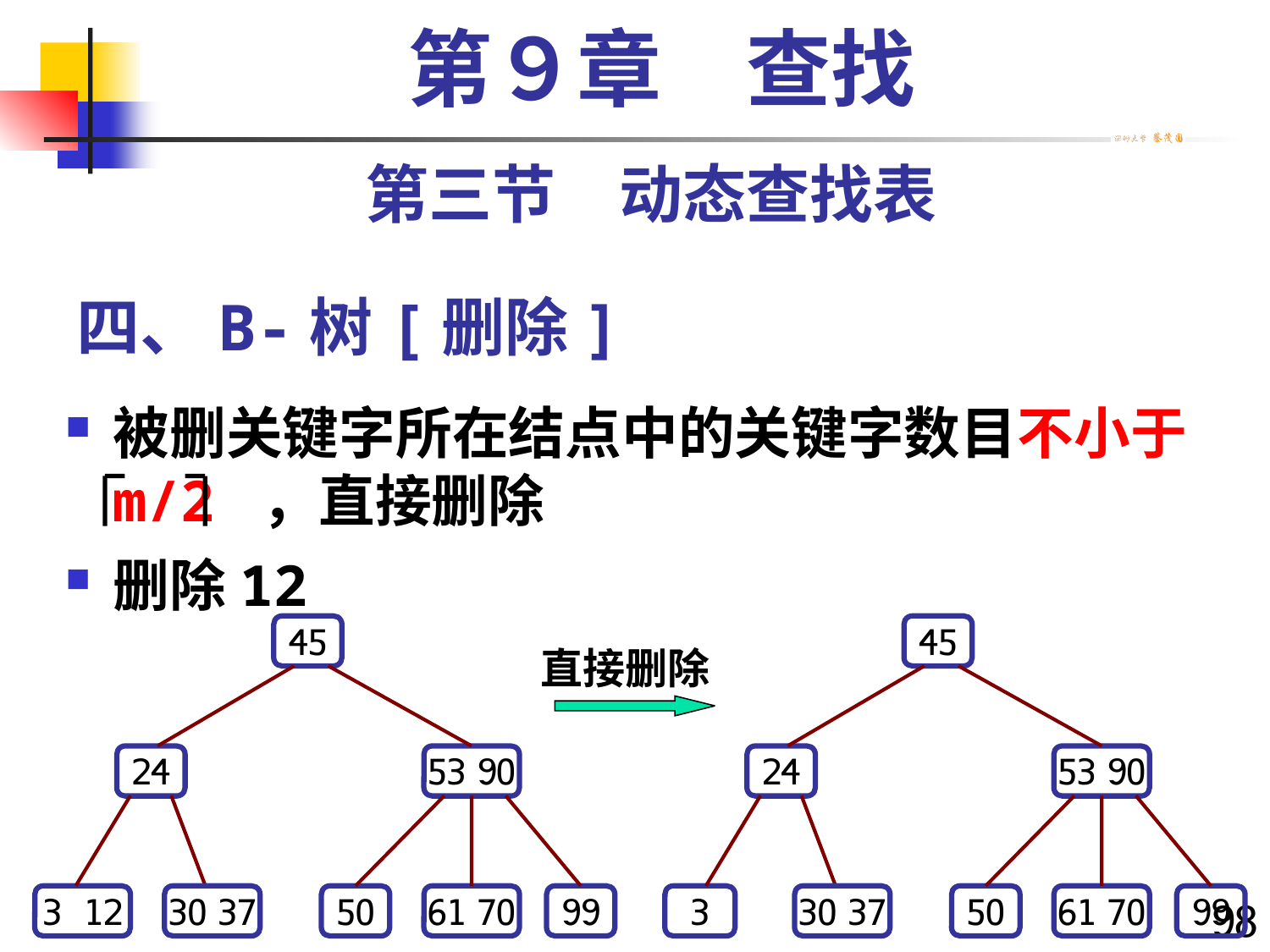

第９章　查找
第三节　动态查找表
# 四、B-树[删除]
被删关键字所在结点中的关键字数目不小于 m/2 ，直接删除
删除12

45

24
53 90

3  12
30 37
50
61 70
99
45

24
53 90

3
30 37
50
61 70
99
直接删除

98